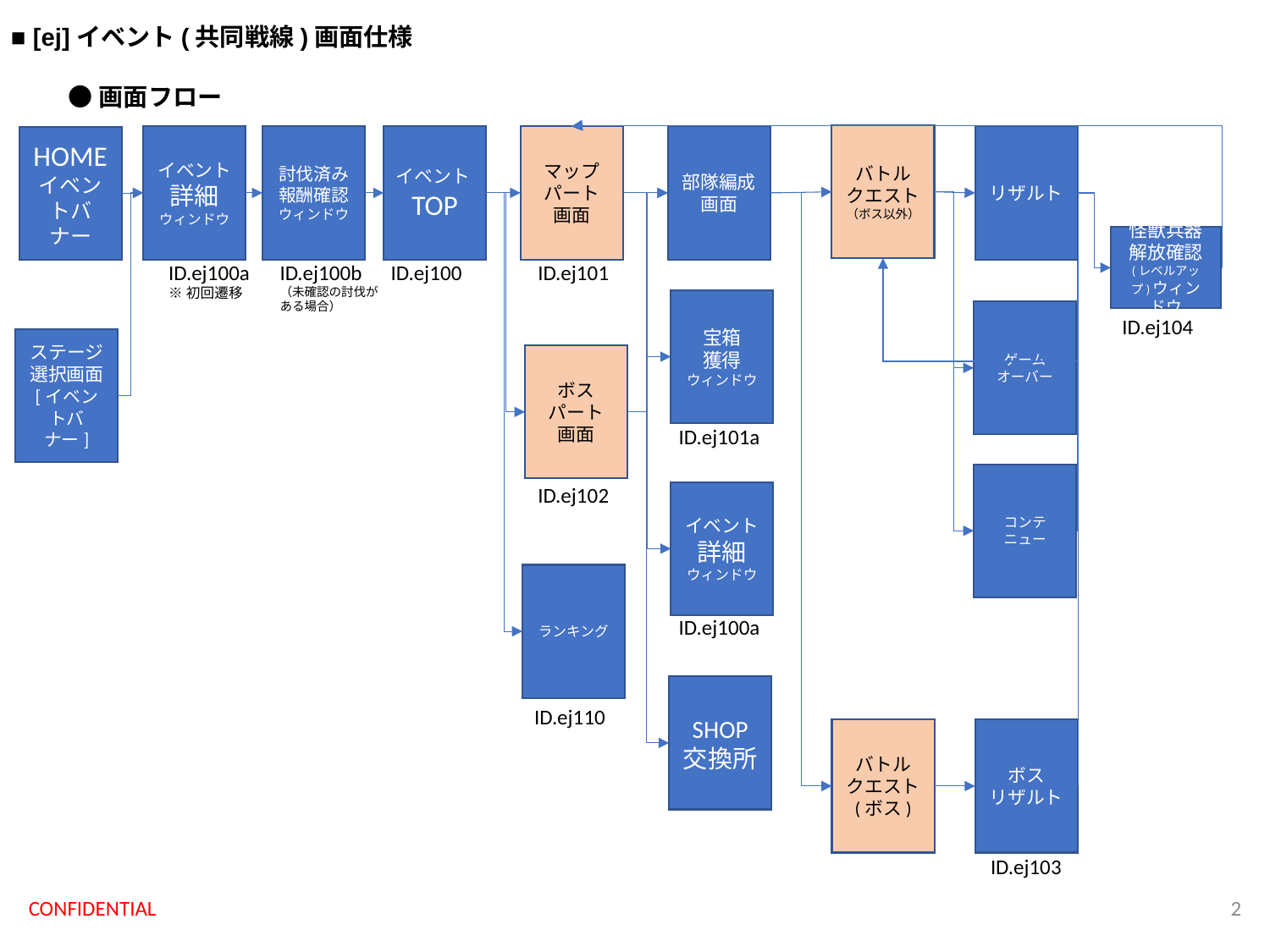

■ [ej]イベント(共同戦線)画面仕様
●画面フロー
バトル
クエスト
（ボス以外）
イベント
TOP
マップパート
画面
部隊編成画面
イベント
詳細ウィンドウ
討伐済み報酬確認ウィンドウ
リザルト
HOME
イベントバナー
怪獣兵器
解放確認
(レベルアップ)ウィンドウ
ID.ej100
ID.ej101
ID.ej100a
※初回遷移
ID.ej100b
（未確認の討伐がある場合）
宝箱
獲得
ウィンドウ
ゲーム
オーバー
ID.ej104
ステージ選択画面
[イベントバナー]
ボス
パート
画面
ID.ej101a
コンテニュー
ID.ej102
イベント
詳細ウィンドウ
ランキング
ID.ej100a
SHOP
交換所
ID.ej110
バトル
クエスト
(ボス)
ボス
リザルト
ID.ej103
CONFIDENTIAL
2